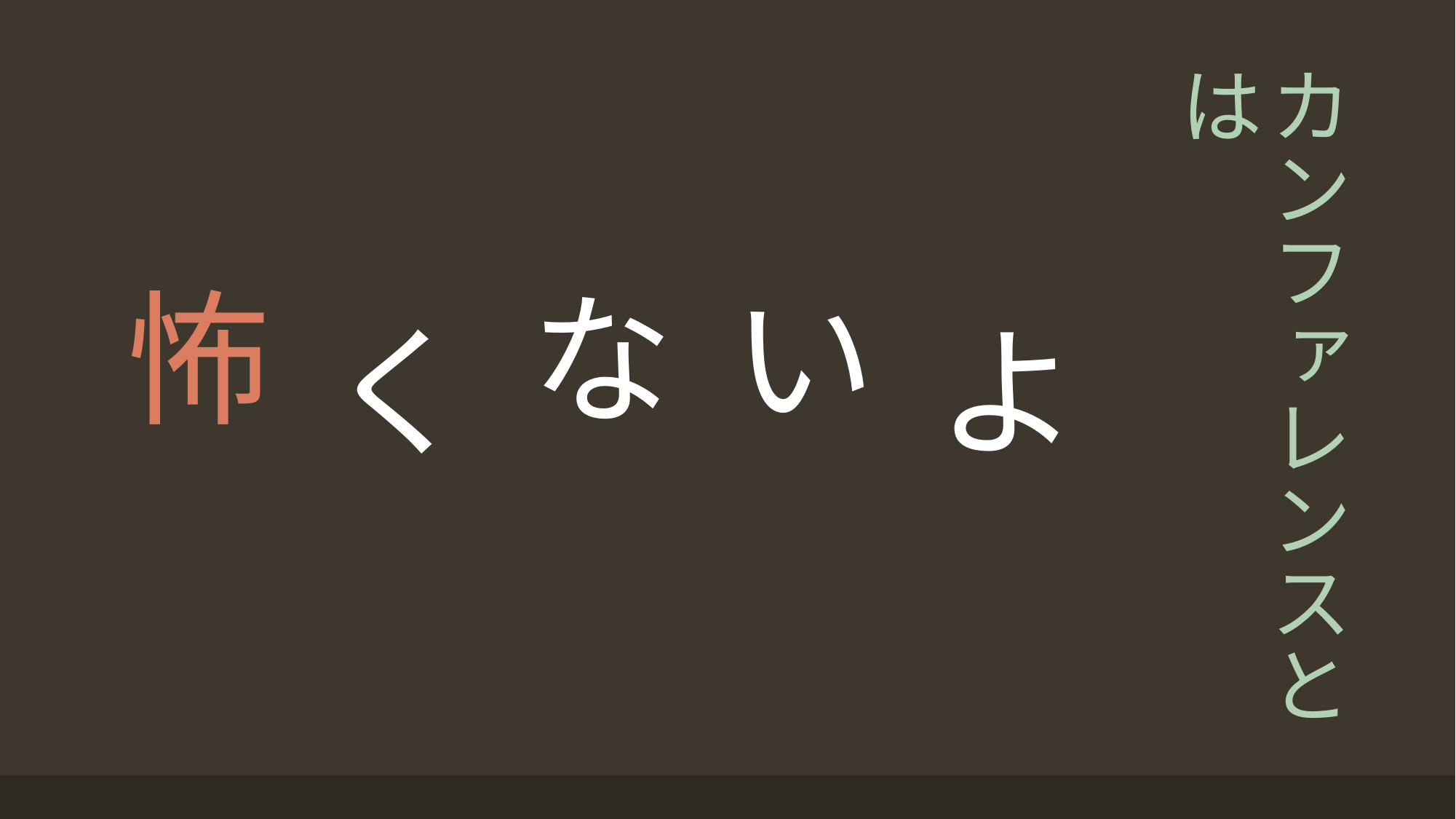

よ
      い
      な
       く
      怖
# カンファレンスとは